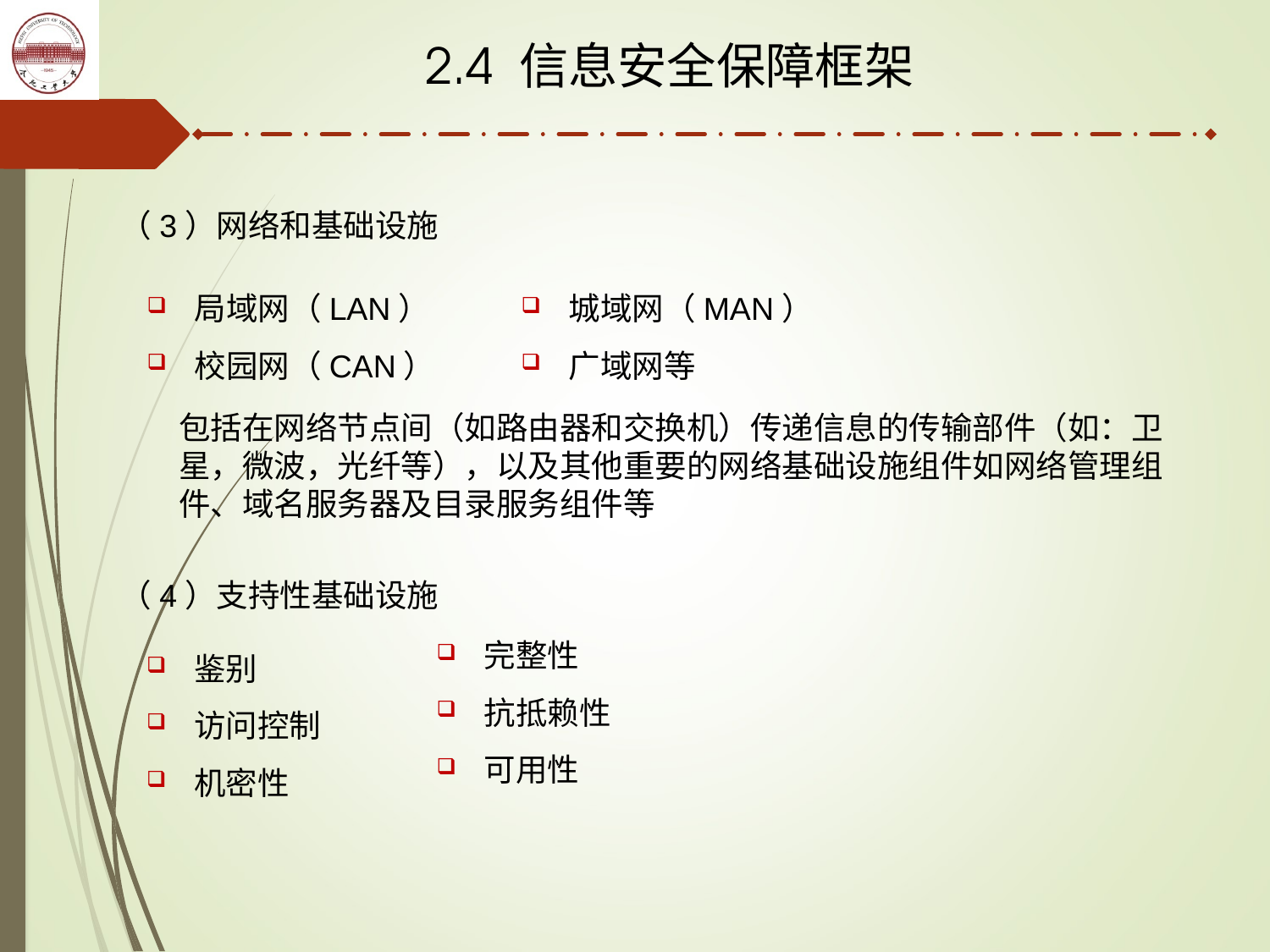

2.4 信息安全保障框架
（3）网络和基础设施
局域网（LAN）
校园网（CAN）
城域网（MAN）
广域网等
包括在网络节点间（如路由器和交换机）传递信息的传输部件（如：卫星，微波，光纤等），以及其他重要的网络基础设施组件如网络管理组件、域名服务器及目录服务组件等
（4）支持性基础设施
完整性
抗抵赖性
可用性
鉴别
访问控制
机密性